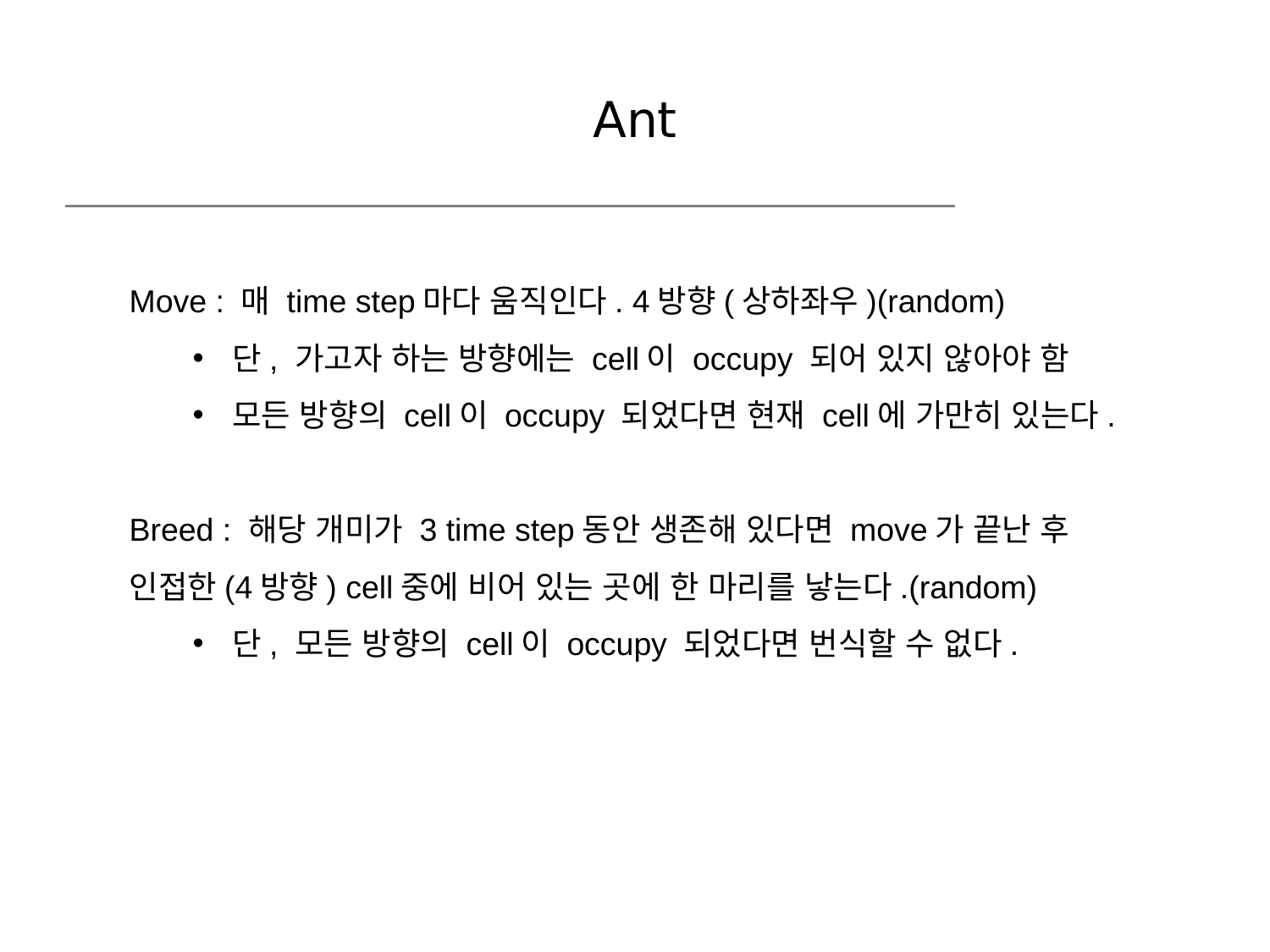

# Ant
Move : 매 time step마다 움직인다. 4방향(상하좌우)(random)
단, 가고자 하는 방향에는 cell이 occupy 되어 있지 않아야 함
모든 방향의 cell이 occupy 되었다면 현재 cell에 가만히 있는다.

Breed : 해당 개미가 3 time step동안 생존해 있다면 move가 끝난 후
인접한(4방향) cell중에 비어 있는 곳에 한 마리를 낳는다.(random)
단, 모든 방향의 cell이 occupy 되었다면 번식할 수 없다.